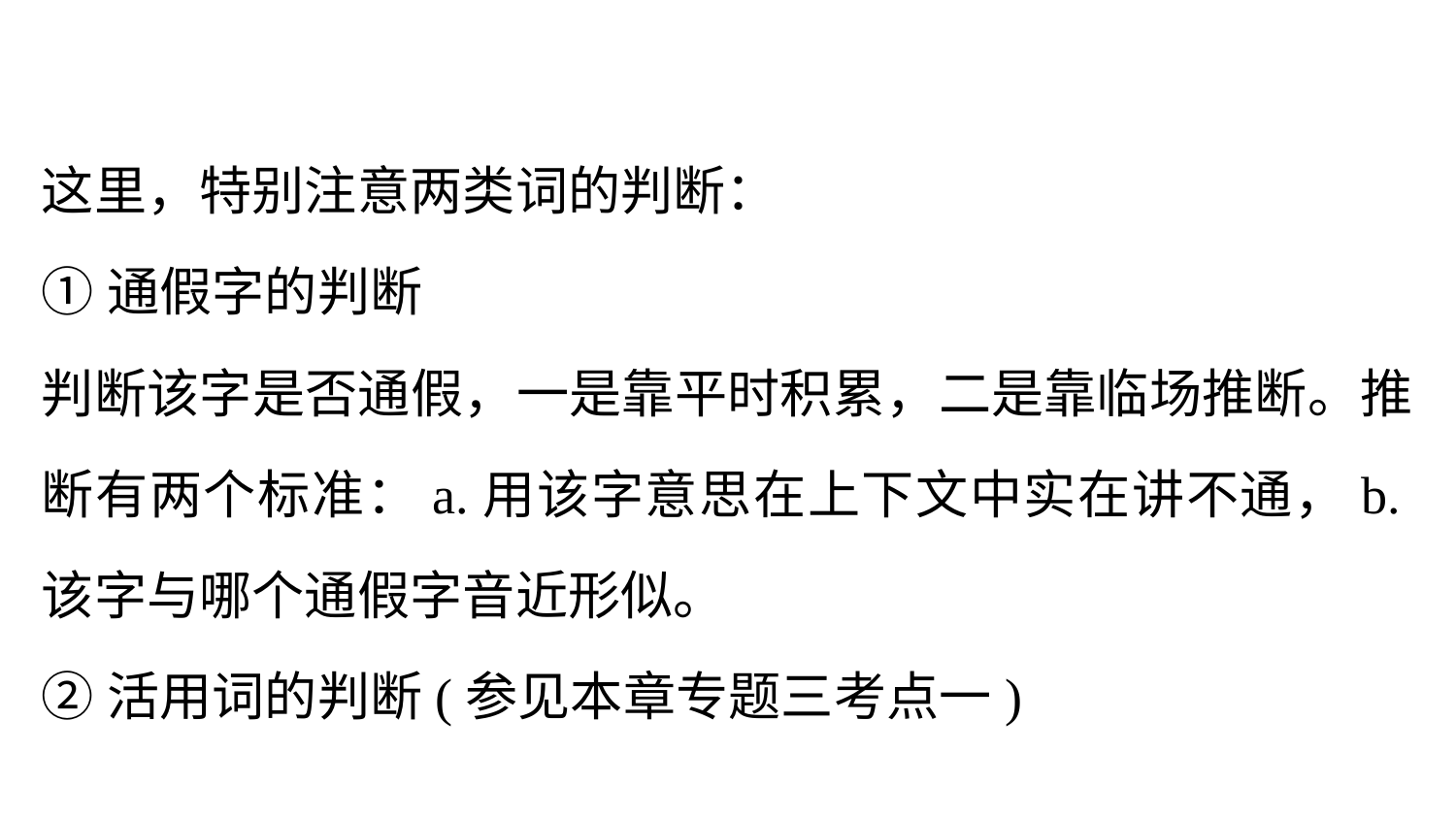

这里，特别注意两类词的判断：
①通假字的判断
判断该字是否通假，一是靠平时积累，二是靠临场推断。推断有两个标准：a.用该字意思在上下文中实在讲不通，b.该字与哪个通假字音近形似。
②活用词的判断(参见本章专题三考点一)